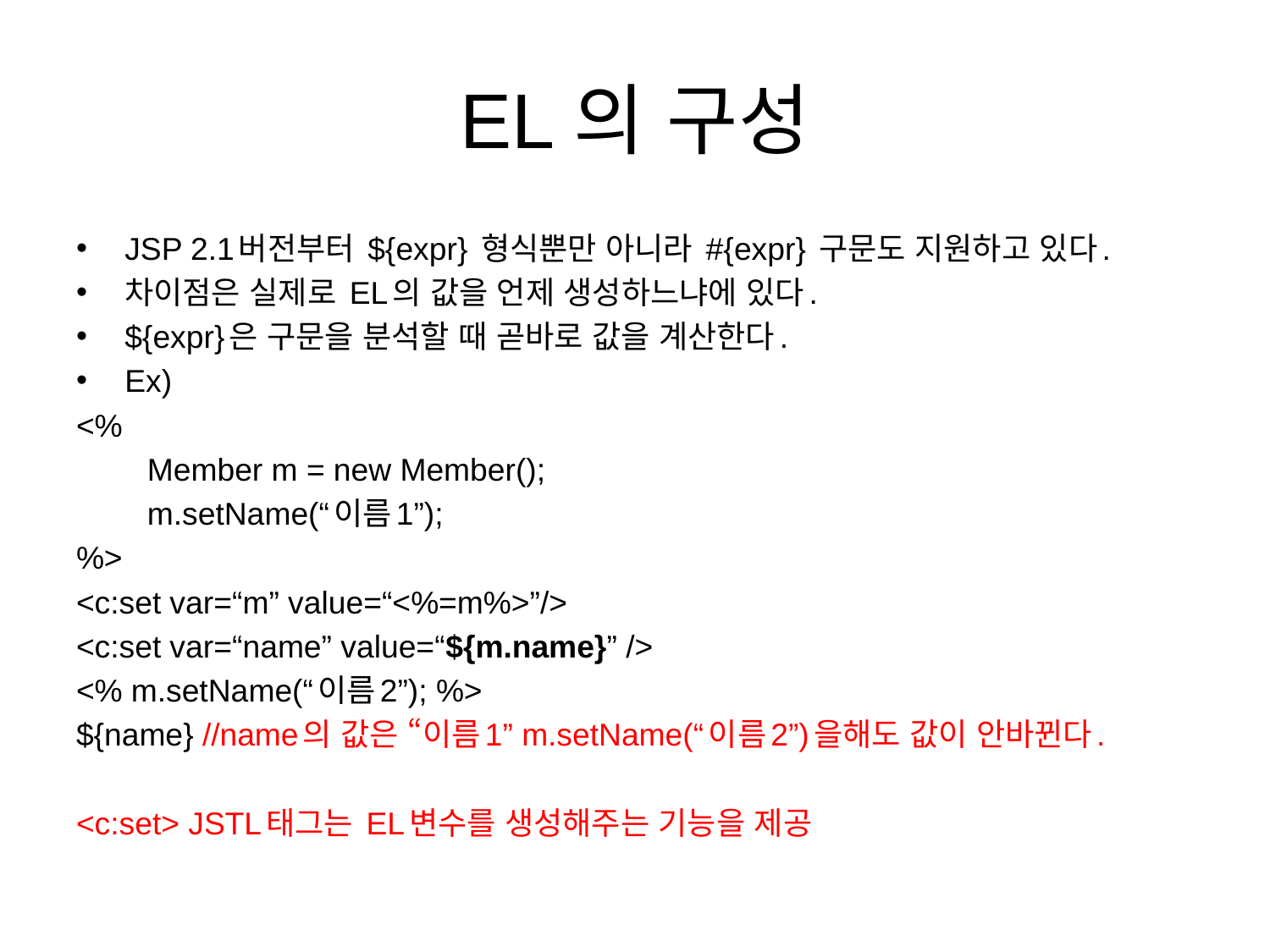

# EL의 구성
JSP 2.1버전부터 ${expr} 형식뿐만 아니라 #{expr} 구문도 지원하고 있다.
차이점은 실제로 EL의 값을 언제 생성하느냐에 있다.
${expr}은 구문을 분석할 때 곧바로 값을 계산한다.
Ex)
<%
	Member m = new Member();
	m.setName(“이름1”);
%>
<c:set var=“m” value=“<%=m%>”/>
<c:set var=“name” value=“${m.name}” />
<% m.setName(“이름2”); %>
${name} //name의 값은 “이름1” m.setName(“이름2”)을해도 값이 안바뀐다.

<c:set> JSTL태그는 EL변수를 생성해주는 기능을 제공